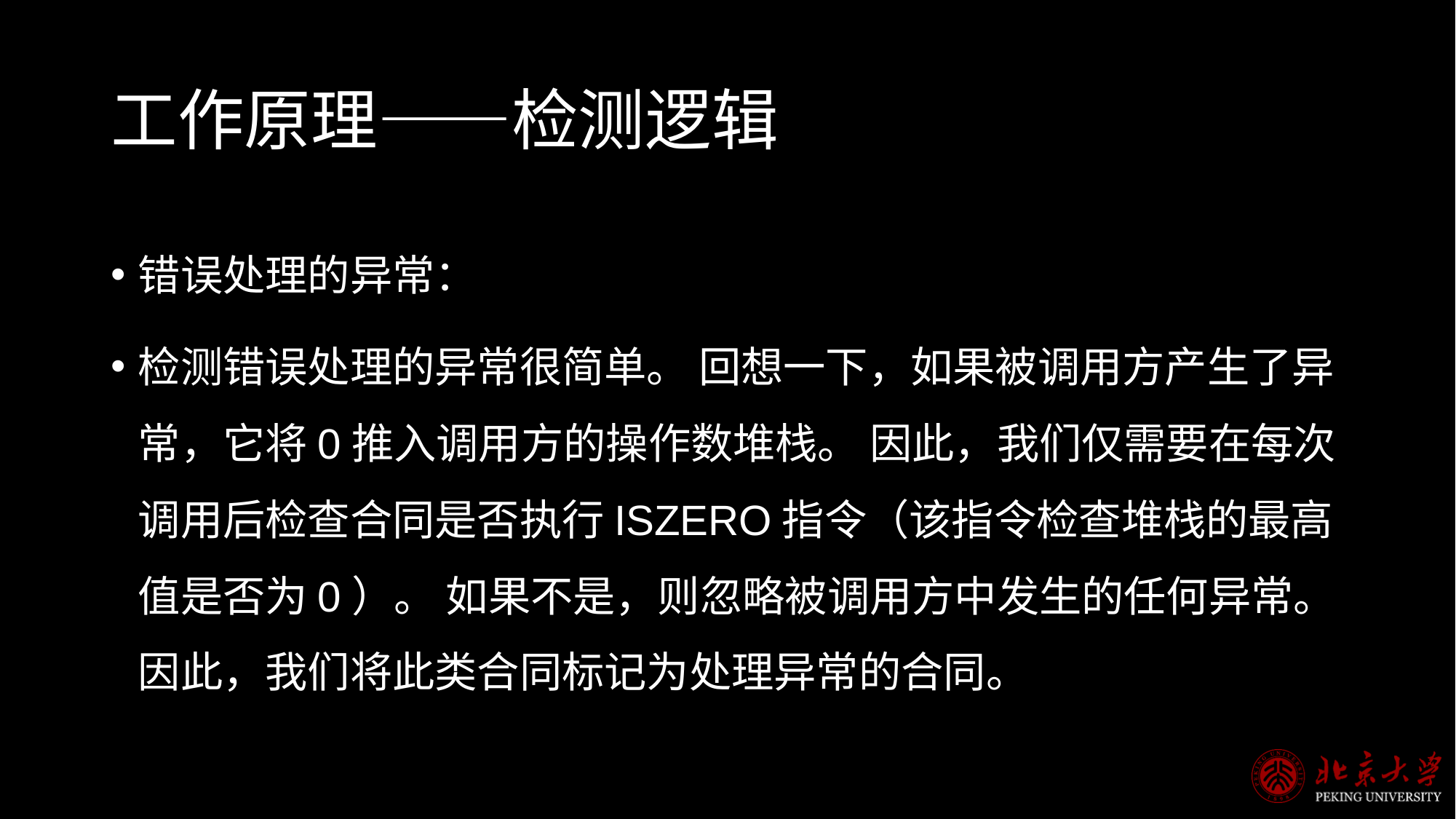

# 工作原理——检测逻辑
错误处理的异常：
检测错误处理的异常很简单。 回想一下，如果被调用方产生了异常，它将0推入调用方的操作数堆栈。 因此，我们仅需要在每次调用后检查合同是否执行ISZERO指令（该指令检查堆栈的最高值是否为0）。 如果不是，则忽略被调用方中发生的任何异常。 因此，我们将此类合同标记为处理异常的合同。